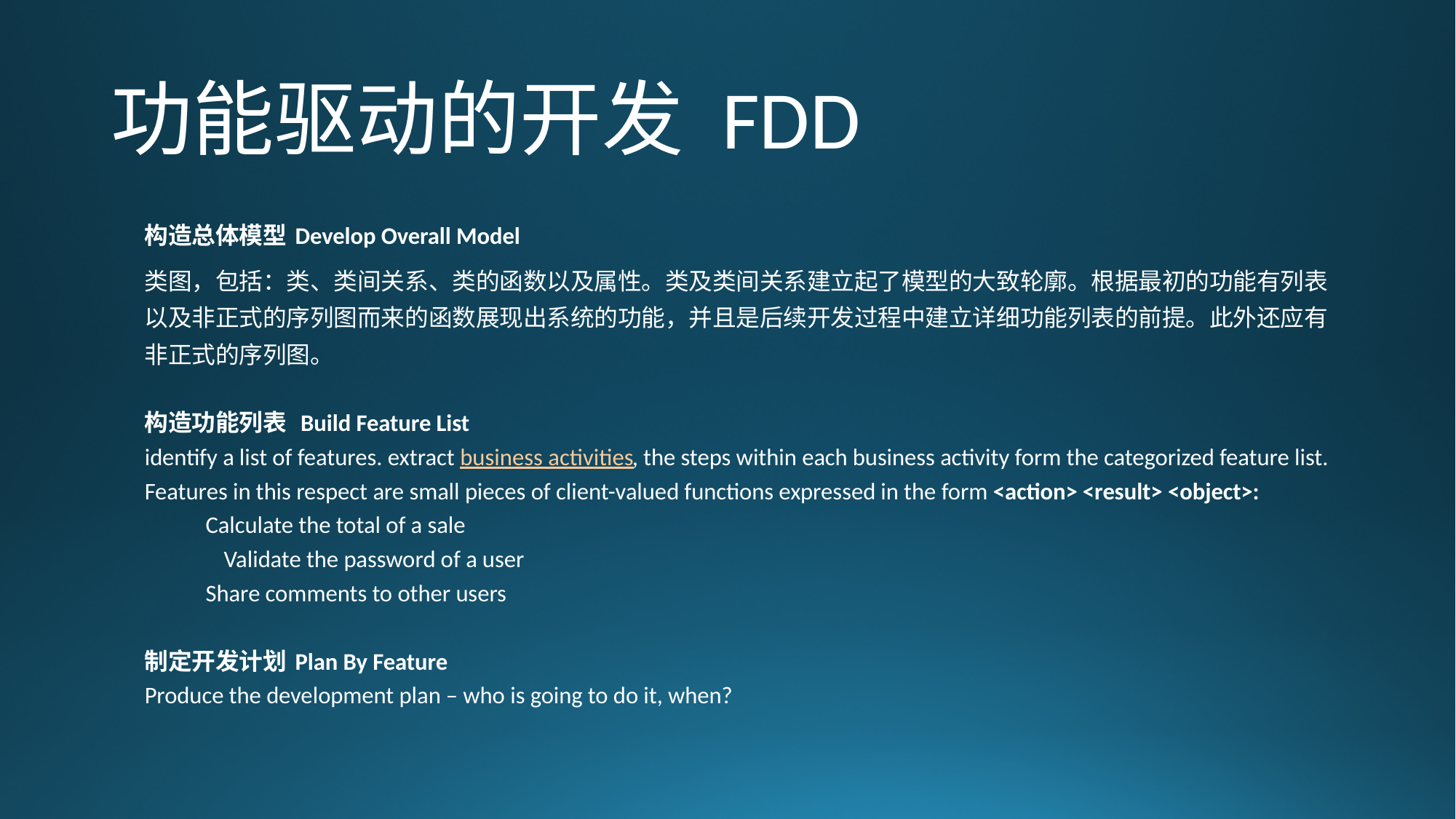

# 功能驱动的开发 FDD
构造总体模型 Develop Overall Model
类图，包括：类、类间关系、类的函数以及属性。类及类间关系建立起了模型的大致轮廓。根据最初的功能有列表以及非正式的序列图而来的函数展现出系统的功能，并且是后续开发过程中建立详细功能列表的前提。此外还应有非正式的序列图。

构造功能列表  Build Feature List
identify a list of features. extract business activities, the steps within each business activity form the categorized feature list.
Features in this respect are small pieces of client-valued functions expressed in the form <action> <result> <object>:
	Calculate the total of a sale
               Validate the password of a user
	Share comments to other users

制定开发计划 Plan By Feature
Produce the development plan – who is going to do it, when?